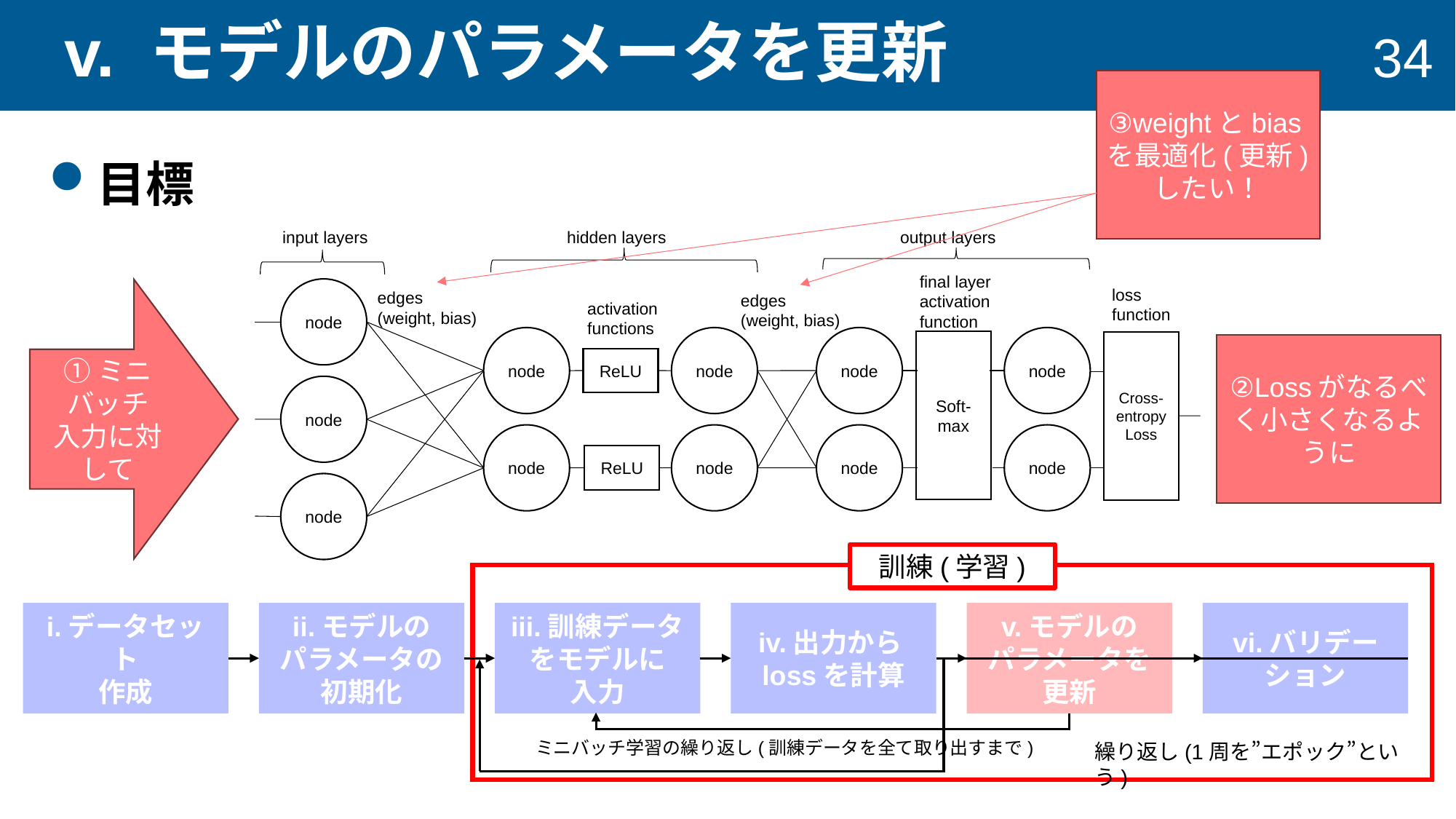

# v. モデルのパラメータを更新
34
③weightとbiasを最適化(更新)したい！
目標

input layers
hidden layers
output layers
final layer
activation
function
loss
function
node
node
node
edges
(weight, bias)
edges
(weight, bias)
activation
functions
node
node
node
node
node
node
node
node
Soft-
max
Cross-entropy
Loss
ReLU
ReLU
①ミニバッチ
入力に対して
②Lossがなるべく小さくなるように
訓練(学習)

vi.バリデーション
iv.出力からlossを計算
v.モデルの
パラメータを更新
i.データセット
作成
ii.モデルの
パラメータの
初期化
iii.訓練データ
をモデルに
入力
繰り返し(1周を”エポック”という)
ミニバッチ学習の繰り返し(訓練データを全て取り出すまで)